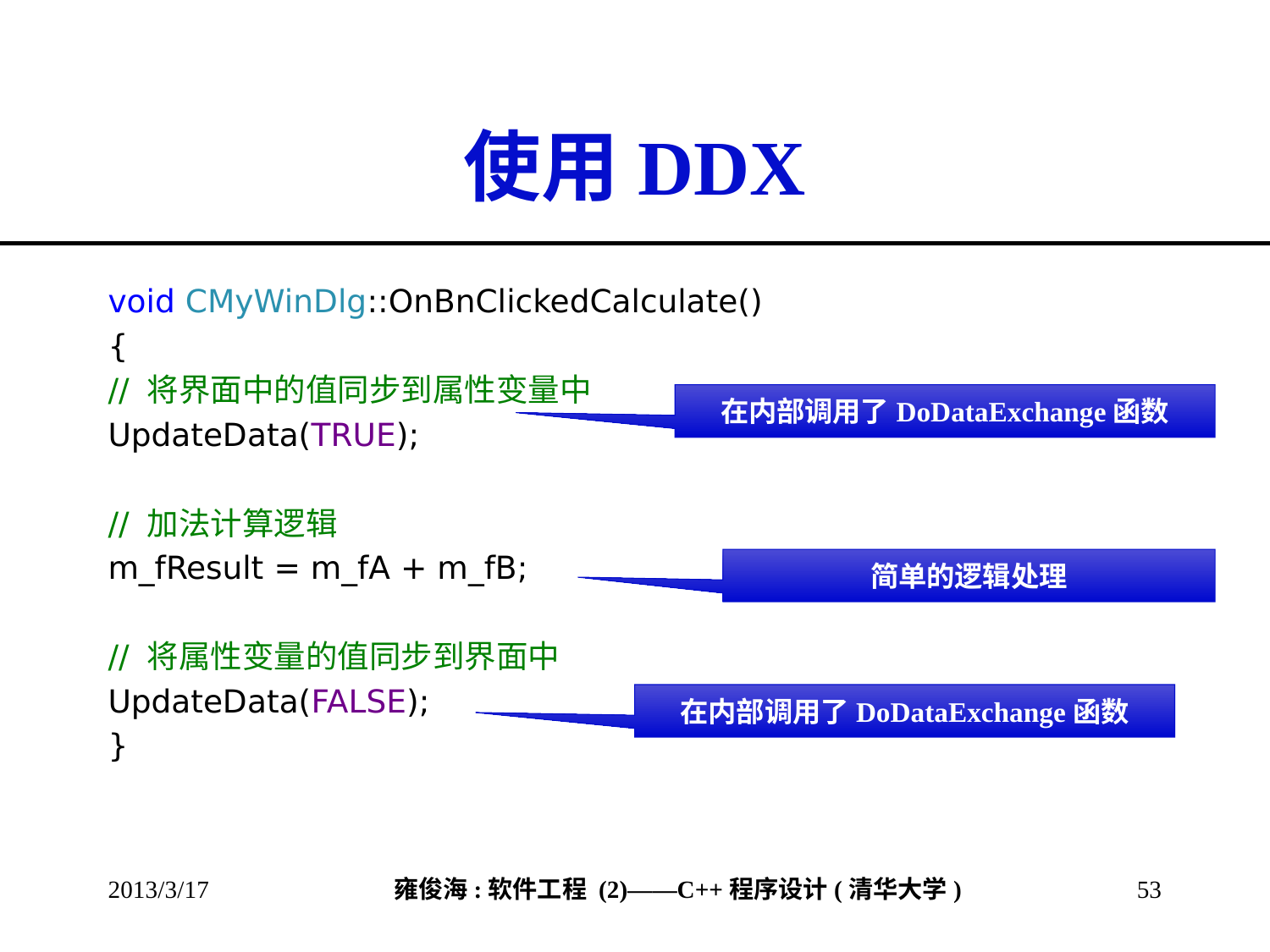

# 使用DDX
void CMyWinDlg::OnBnClickedCalculate()
{
// 将界面中的值同步到属性变量中
UpdateData(TRUE);

// 加法计算逻辑
m_fResult = m_fA + m_fB;

// 将属性变量的值同步到界面中
UpdateData(FALSE);
}
在内部调用了DoDataExchange函数
简单的逻辑处理
在内部调用了DoDataExchange函数
2013/3/17
53